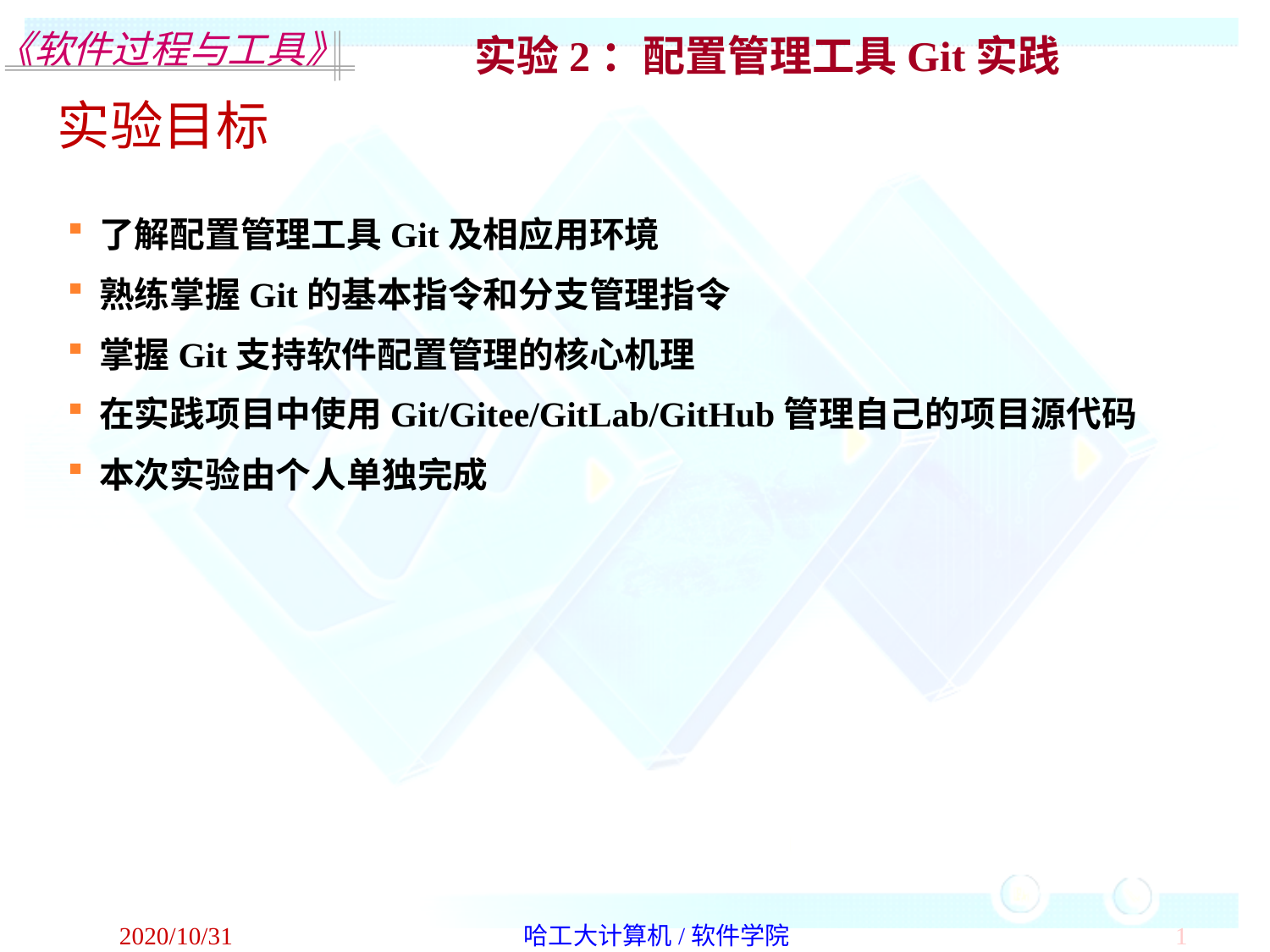

实验2：配置管理工具Git实践
实验目标
了解配置管理工具Git及相应用环境
熟练掌握Git的基本指令和分支管理指令
掌握Git支持软件配置管理的核心机理
在实践项目中使用Git/Gitee/GitLab/GitHub管理自己的项目源代码
本次实验由个人单独完成